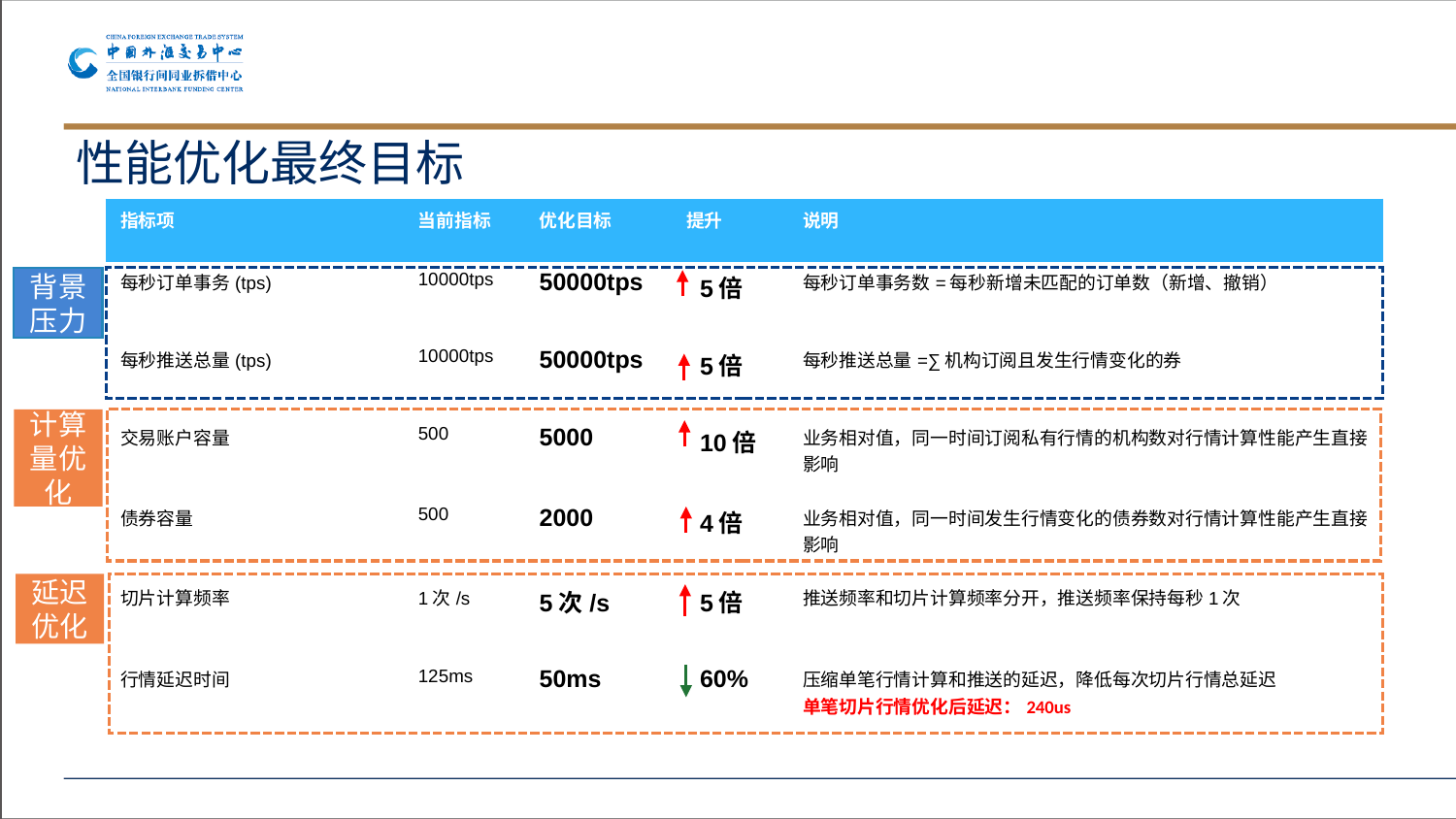

# 性能优化最终目标
| 指标项 | 当前指标 | 优化目标 | 提升 | 说明 |
| --- | --- | --- | --- | --- |
| 每秒订单事务(tps) | 10000tps | 50000tps | 5倍 | 每秒订单事务数=每秒新增未匹配的订单数（新增、撤销） |
| 每秒推送总量(tps) | 10000tps | 50000tps | 5倍 | 每秒推送总量=∑机构订阅且发生行情变化的券 |
| 交易账户容量 | 500 | 5000 | 10倍 | 业务相对值，同一时间订阅私有行情的机构数对行情计算性能产生直接影响 |
| 债券容量 | 500 | 2000 | 4倍 | 业务相对值，同一时间发生行情变化的债券数对行情计算性能产生直接影响 |
| 切片计算频率 | 1次/s | 5次/s | 5倍 | 推送频率和切片计算频率分开，推送频率保持每秒1次 |
| 行情延迟时间 | 125ms | 50ms | 60% | 压缩单笔行情计算和推送的延迟，降低每次切片行情总延迟 单笔切片行情优化后延迟：240us |

背景压力
计算量优化

延迟优化